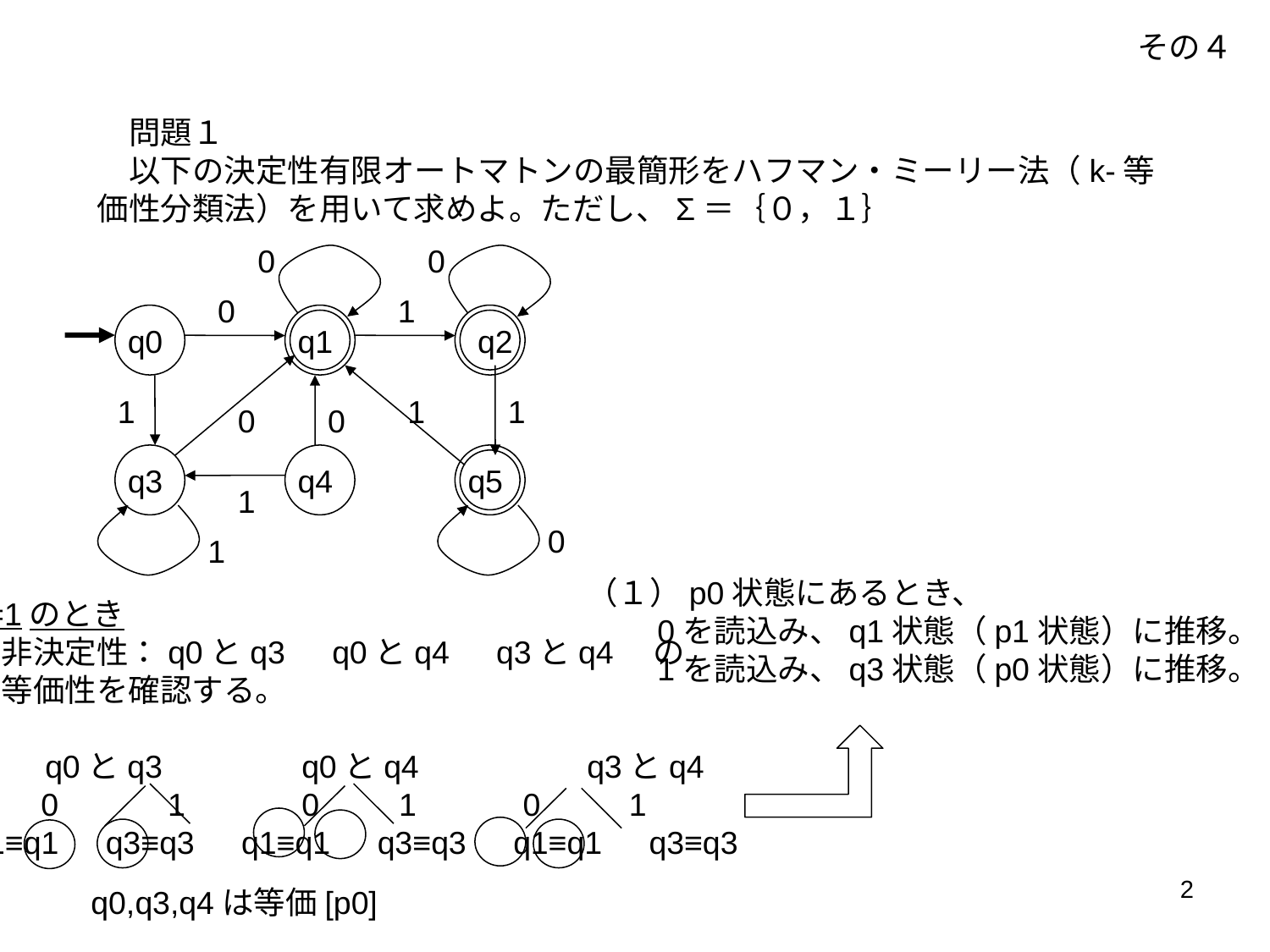

その４

　問題１
　以下の決定性有限オートマトンの最簡形をハフマン・ミーリー法（k-等価性分類法）を用いて求めよ。ただし、Σ＝｛０，１｝
0
0

0
1

q0
q1
q2

1
1
1
0
0

q3
q4
q5

1

0
1
（１）p0状態にあるとき、
　　0を読込み、q1状態（p1状態）に推移。
　　1を読込み、q3状態（p0状態）に推移。
k=1のとき
　非決定性：q0とq3　q0とq4　q3とq4　の
　等価性を確認する。

　     q0とq3　　　    q0とq4　　　        q3とq4
　　0       　1       　 0         1            0          1
q1≡q1　q3≡q3　q1≡q1　q3≡q3　q1≡q1　q3≡q3

2
q0,q3,q4は等価[p0]